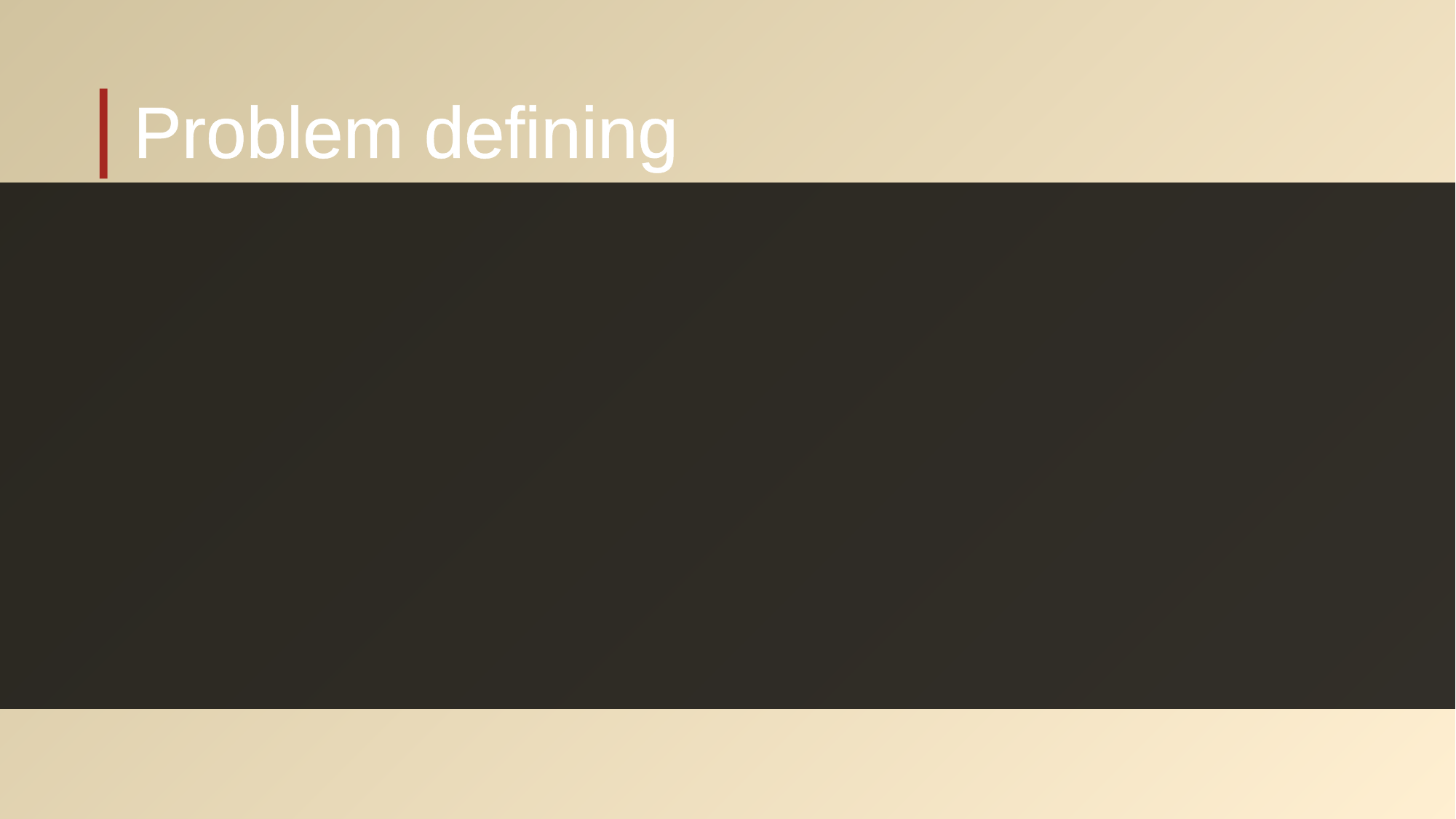

Problem defining

제주에서 살고 싶다!
취업
창업
or